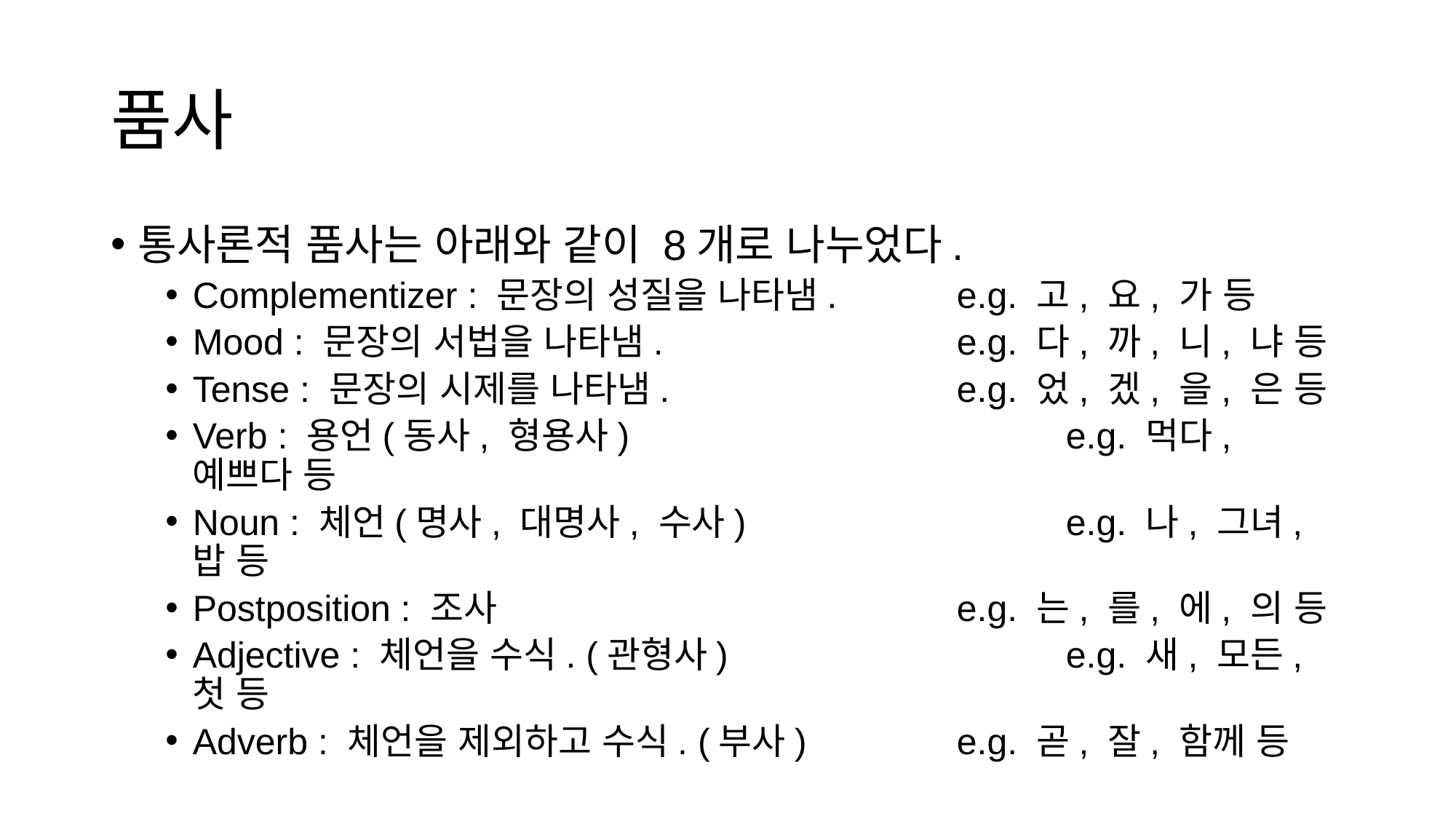

# 품사
통사론적 품사는 아래와 같이 8개로 나누었다.
Complementizer : 문장의 성질을 나타냄. 		e.g. 고, 요, 가 등
Mood : 문장의 서법을 나타냄. 			e.g. 다, 까, 니, 냐 등
Tense : 문장의 시제를 나타냄.			e.g. 었, 겠, 을, 은 등
Verb : 용언(동사, 형용사) 				e.g. 먹다, 예쁘다 등
Noun : 체언(명사, 대명사, 수사) 			e.g. 나, 그녀, 밥 등
Postposition : 조사 					e.g. 는, 를, 에, 의 등
Adjective : 체언을 수식. (관형사) 			e.g. 새, 모든, 첫 등
Adverb : 체언을 제외하고 수식. (부사)		e.g. 곧, 잘, 함께 등